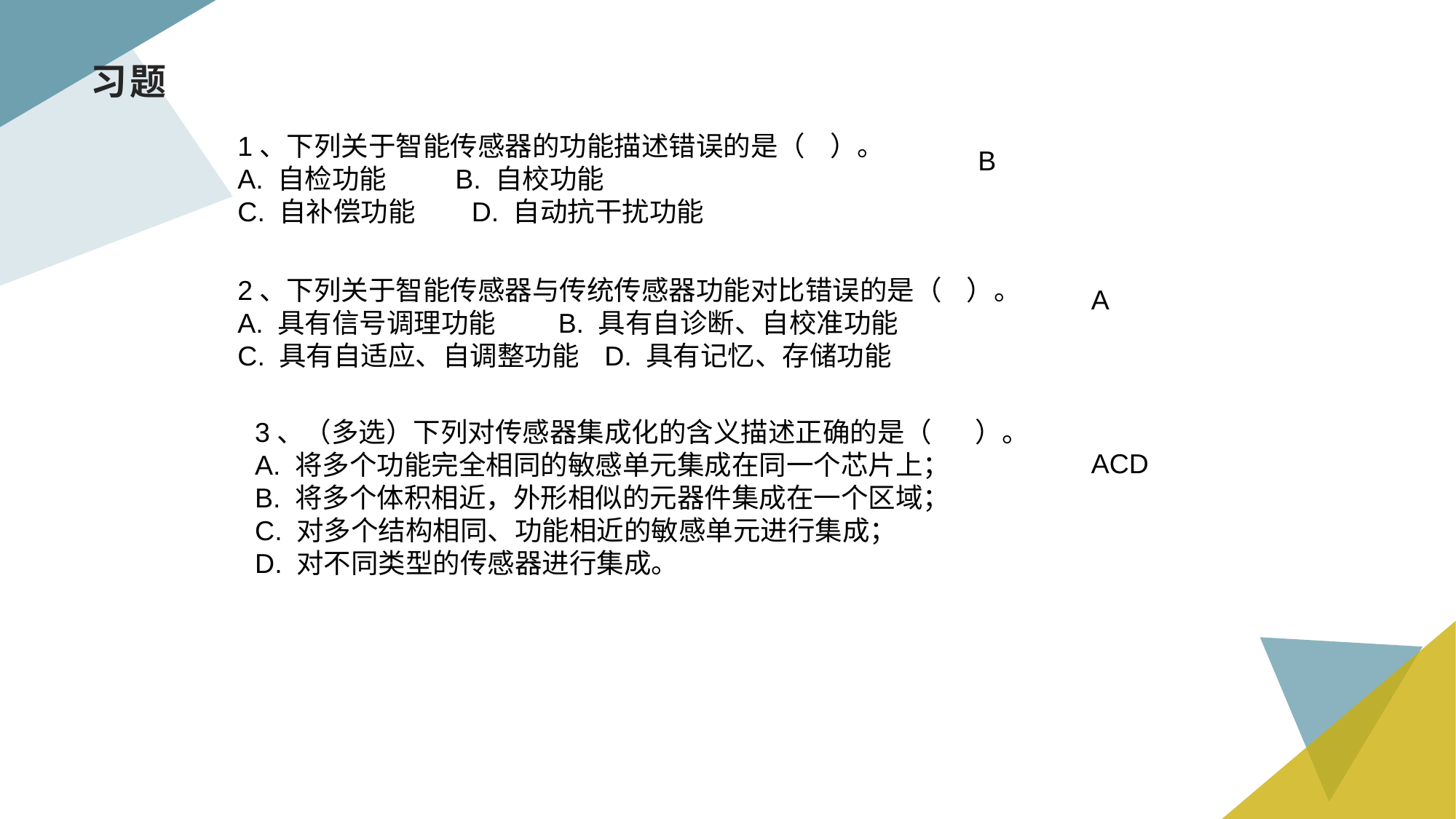

# 习题
1、下列关于智能传感器的功能描述错误的是（    ）。
A. 自检功能          B. 自校功能
C. 自补偿功能        D. 自动抗干扰功能
B
2、下列关于智能传感器与传统传感器功能对比错误的是（    ）。
A. 具有信号调理功能         B. 具有自诊断、自校准功能
C. 具有自适应、自调整功能   D. 具有记忆、存储功能
A
3、（多选）下列对传感器集成化的含义描述正确的是（       ）。
A. 将多个功能完全相同的敏感单元集成在同一个芯片上；
B. 将多个体积相近，外形相似的元器件集成在一个区域；
C. 对多个结构相同、功能相近的敏感单元进行集成；
D. 对不同类型的传感器进行集成。
ACD